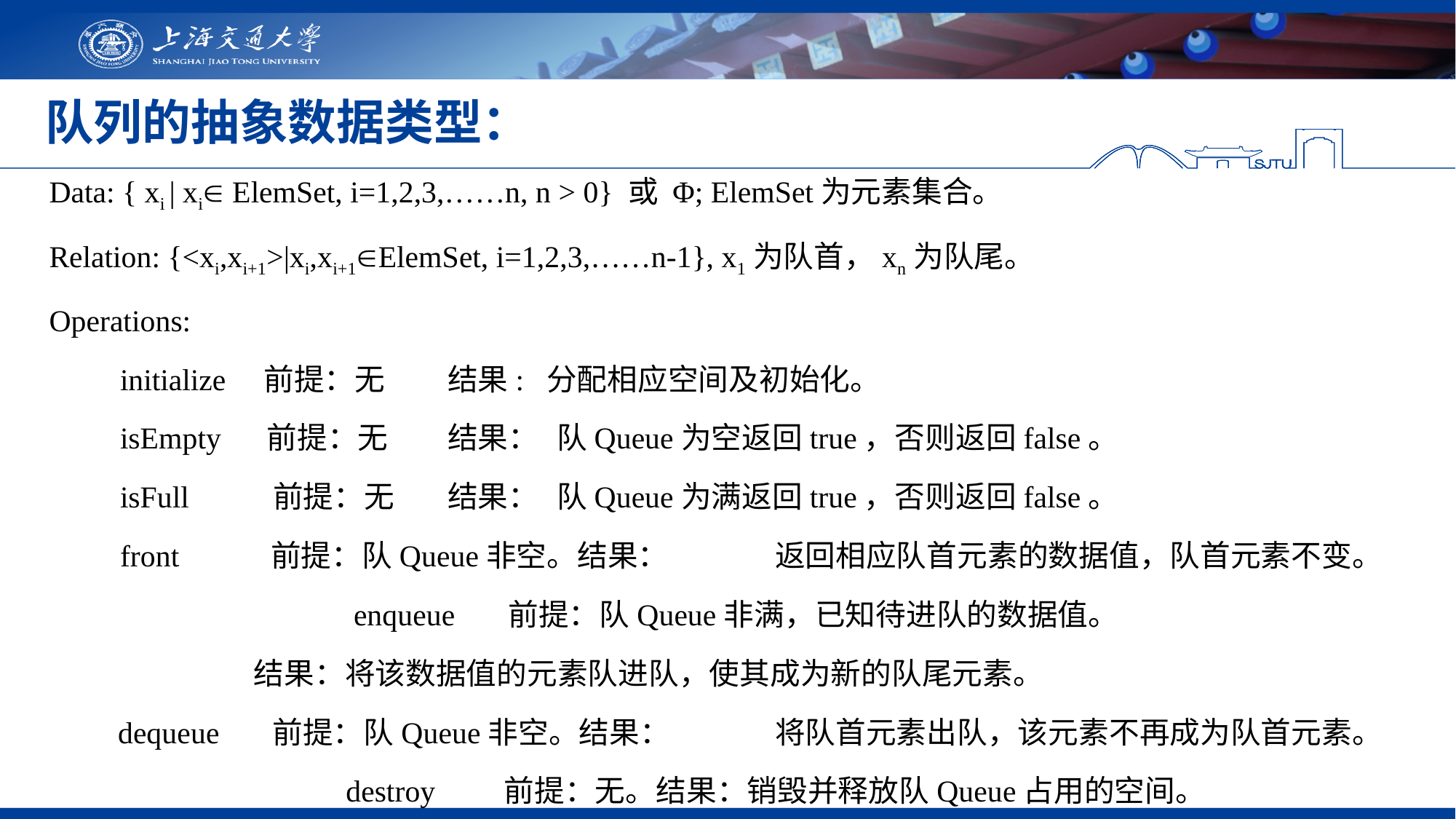

# 队列的抽象数据类型：
     Data: { xi | xi∈ ElemSet, i=1,2,3,……n, n > 0} 或 Φ; ElemSet为元素集合。
     Relation: {<xi,xi+1>|xi,xi+1∈ElemSet, i=1,2,3,……n-1}, x1为队首，xn为队尾。
     Operations:
	initialize    前提：无	结果:  分配相应空间及初始化。
	isEmpty     前提：无	结果：	队Queue为空返回true，否则返回false。
	isFull          前提：无	结果：	队Queue为满返回true，否则返回false。
	front           前提：队Queue非空。结果：	返回相应队首元素的数据值，队首元素不变。
			  enqueue      前提：队Queue非满，已知待进队的数据值。
                                   结果：将该数据值的元素队进队，使其成为新的队尾元素。
              dequeue      前提：队Queue非空。结果：	将队首元素出队，该元素不再成为队首元素。
			 destroy        前提：无。结果：销毁并释放队Queue占用的空间。